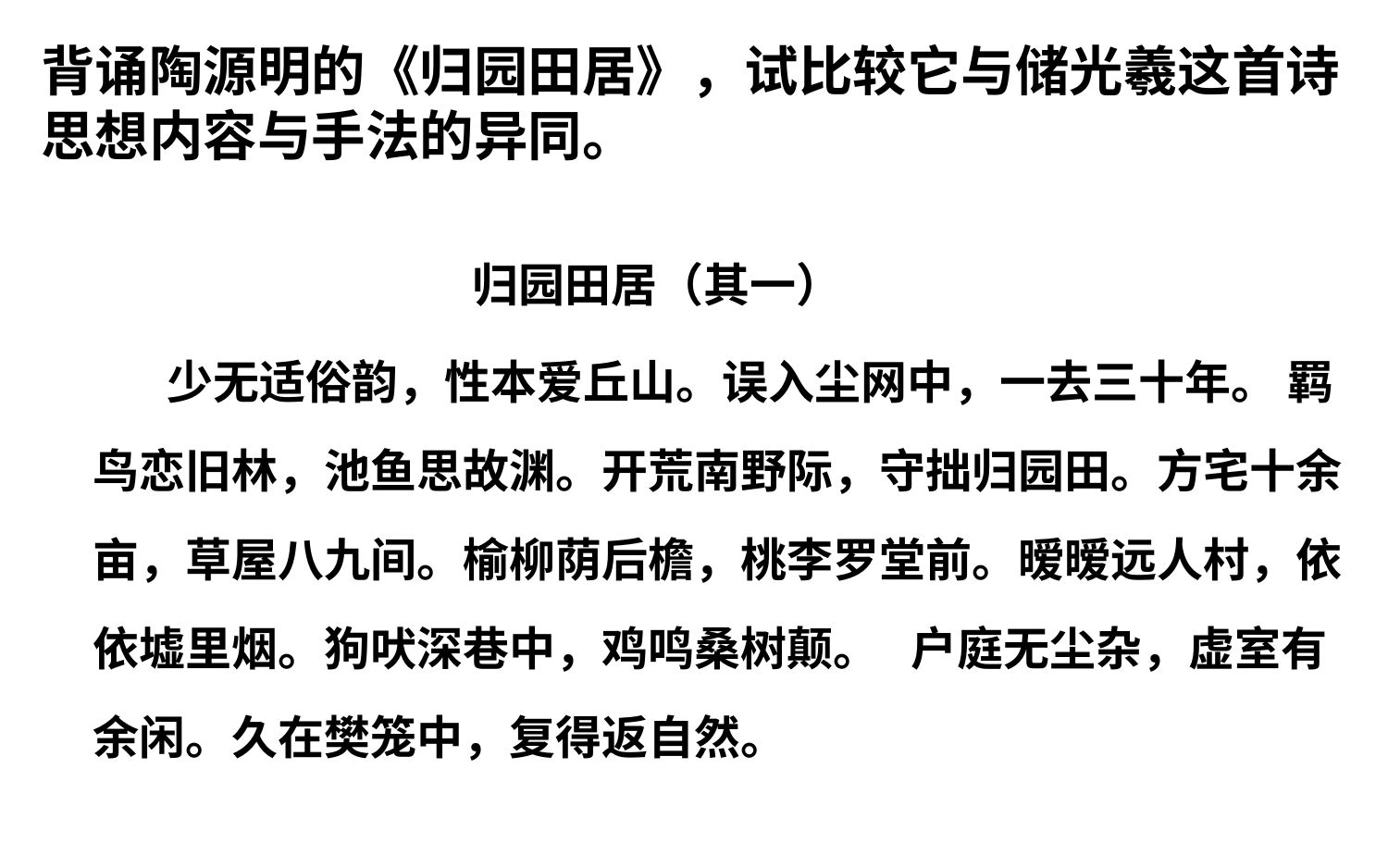

背诵陶源明的《归园田居》，试比较它与储光羲这首诗思想内容与手法的异同。
                                                                                                 归园田居（其一）
           少无适俗韵，性本爱丘山。误入尘网中，一去三十年。 羁鸟恋旧林，池鱼思故渊。开荒南野际，守拙归园田。方宅十余亩，草屋八九间。榆柳荫后檐，桃李罗堂前。暧暧远人村，依依墟里烟。狗吠深巷中，鸡鸣桑树颠。   户庭无尘杂，虚室有余闲。久在樊笼中，复得返自然。